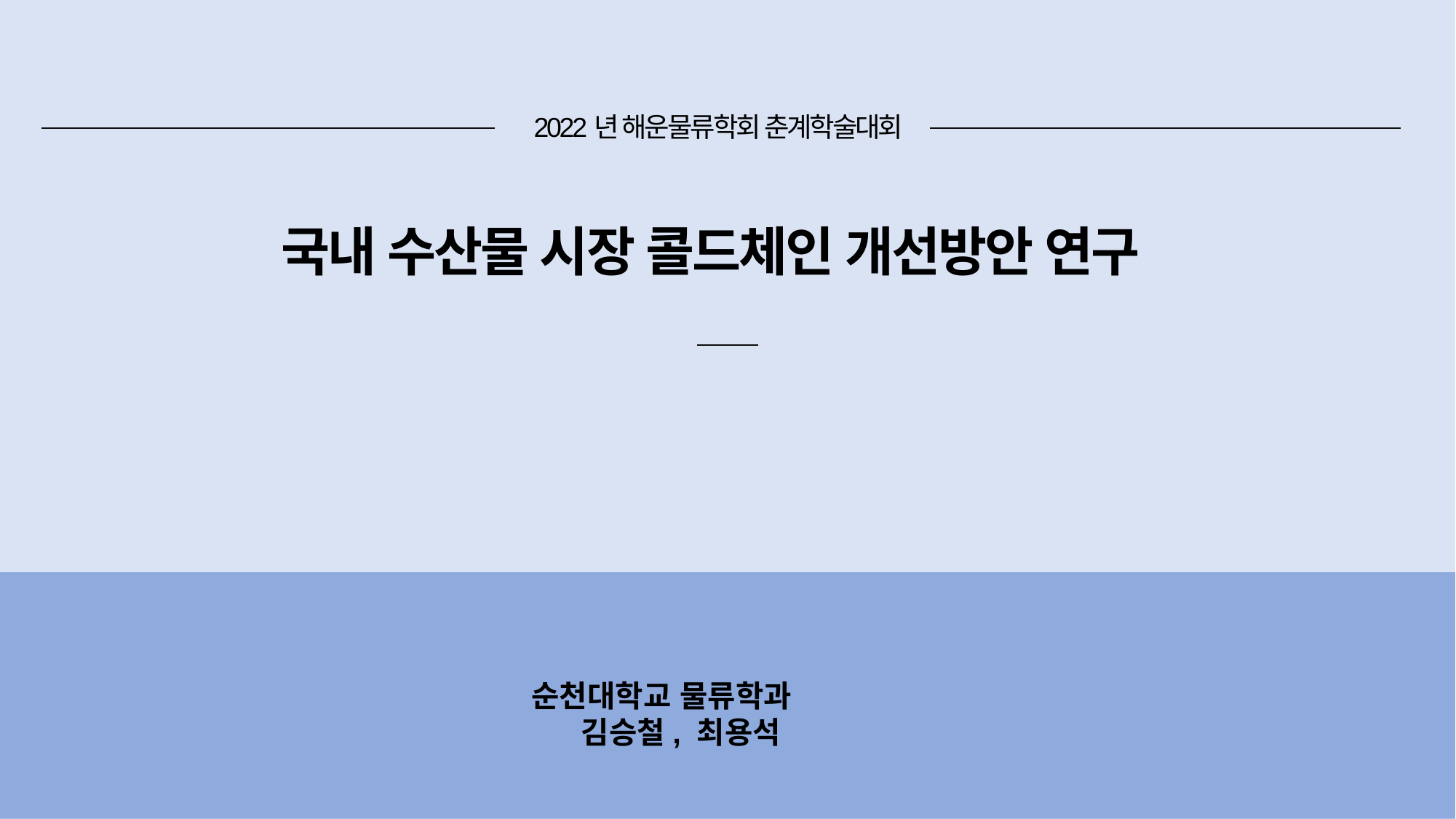

2022년 해운물류학회 춘계학술대회
국내 수산물 시장 콜드체인 개선방안 연구

순천대학교 물류학과
     김승철, 최용석